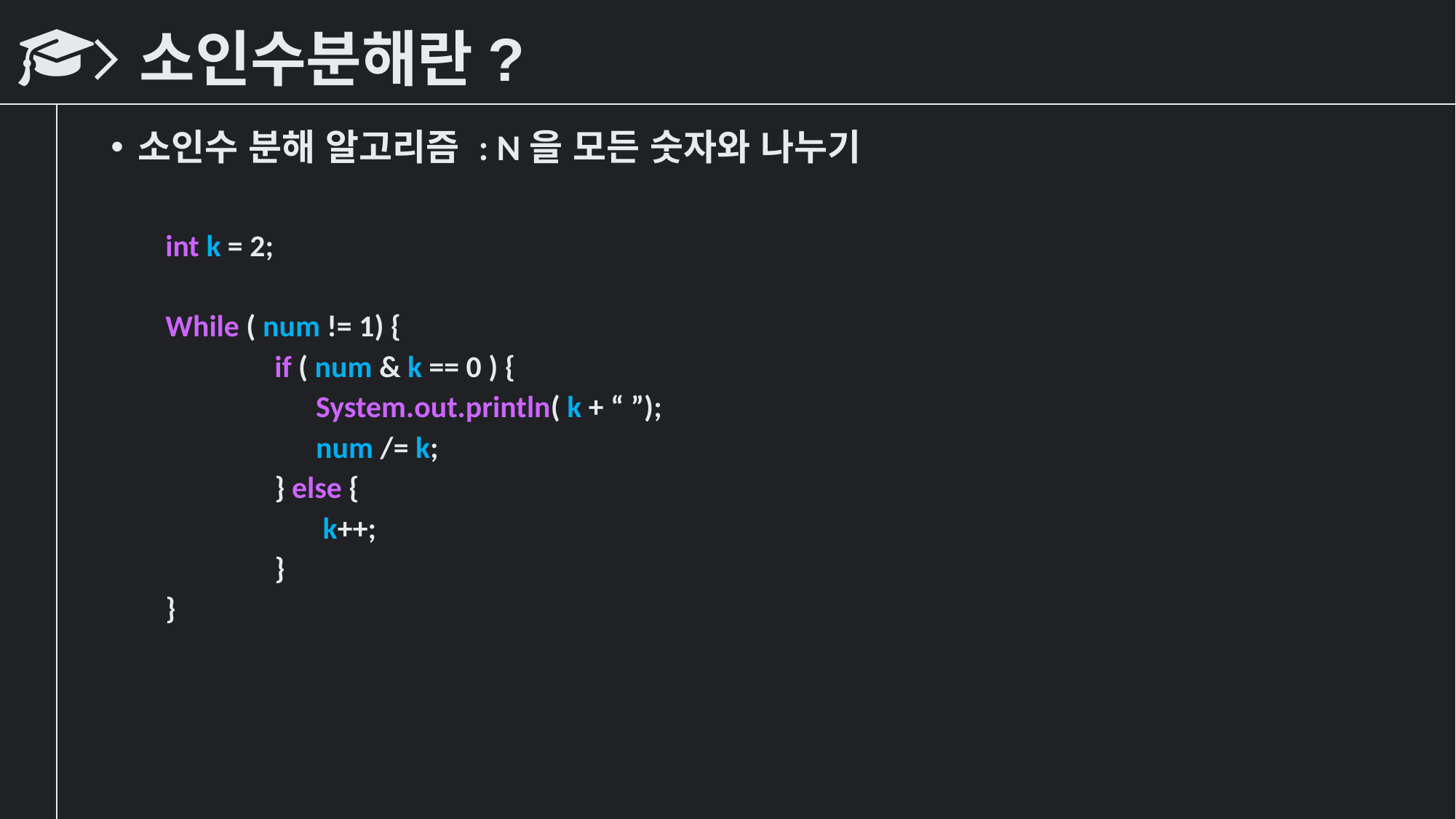

# 소인수분해란?
소인수 분해 알고리즘 : N을 모든 숫자와 나누기

int k = 2;

While ( num != 1) {
	if ( num & k == 0 ) {
	      System.out.println( k + “ ”);
	      num /= k;
	} else {
	       k++;
	}
}